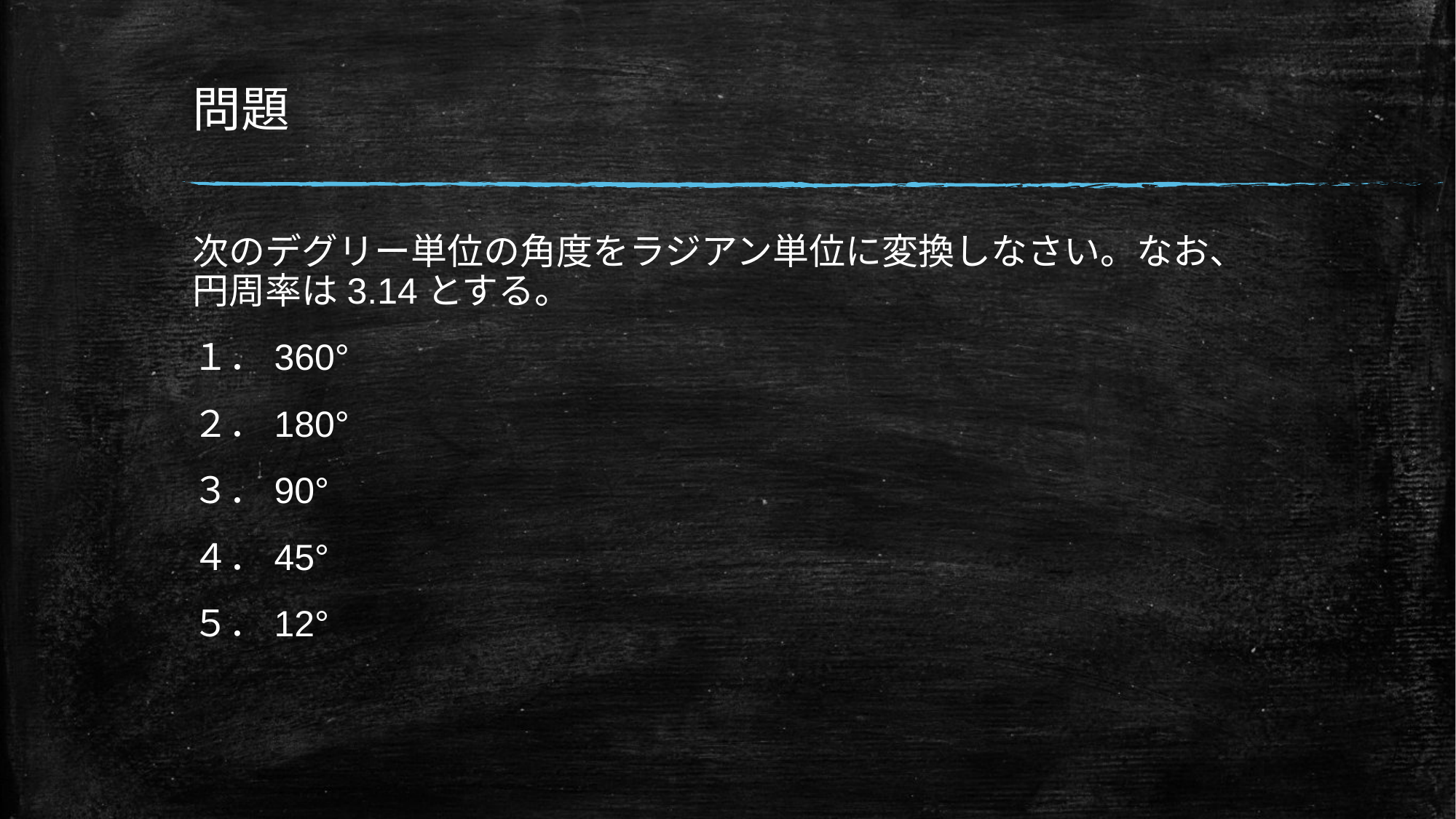

# 問題
次のデグリー単位の角度をラジアン単位に変換しなさい。なお、円周率は3.14とする。
１．360°
２．180°
３．90°
４．45°
５．12°